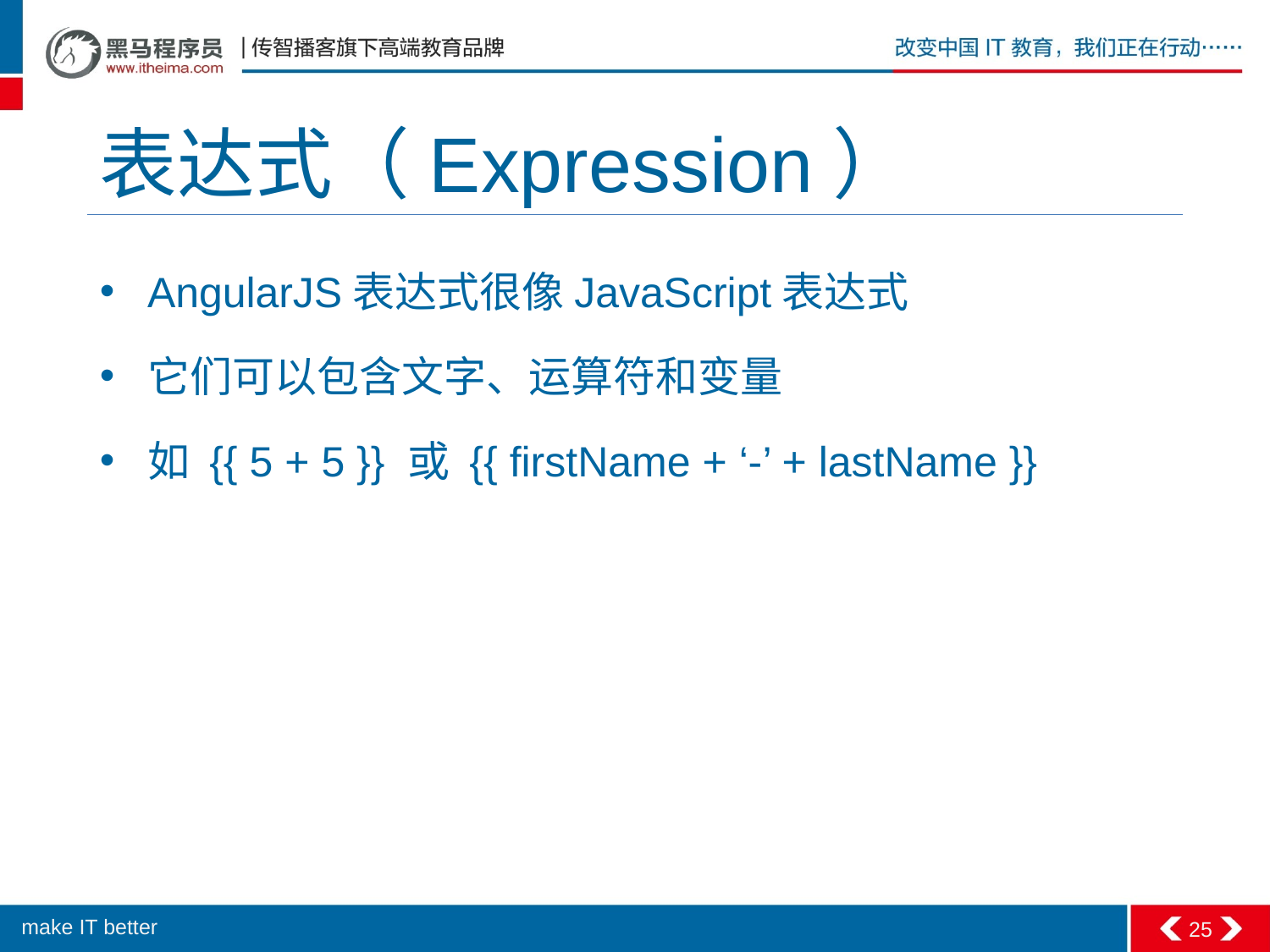

# 表达式（Expression）
AngularJS表达式很像JavaScript表达式
它们可以包含文字、运算符和变量
如 {{ 5 + 5 }} 或 {{ firstName + ‘-’ + lastName }}
25

make IT better